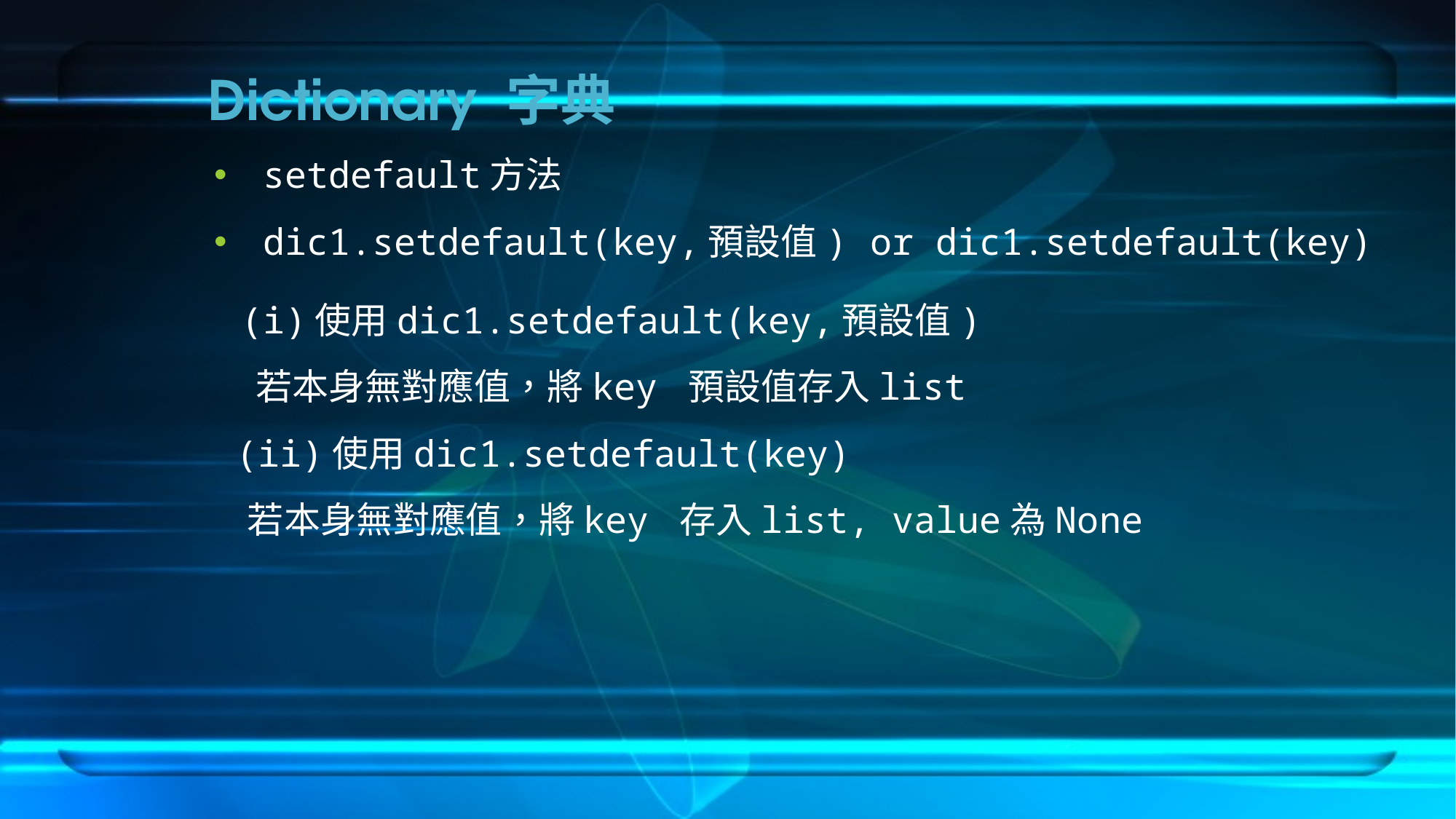

# Dictionary 字典
 setdefault方法
 dic1.setdefault(key,預設值) or dic1.setdefault(key)
(i)使用dic1.setdefault(key,預設值)
    若本身無對應值，將key 預設值存入list
 (ii)使用dic1.setdefault(key)
   若本身無對應值，將key 存入list, value為None